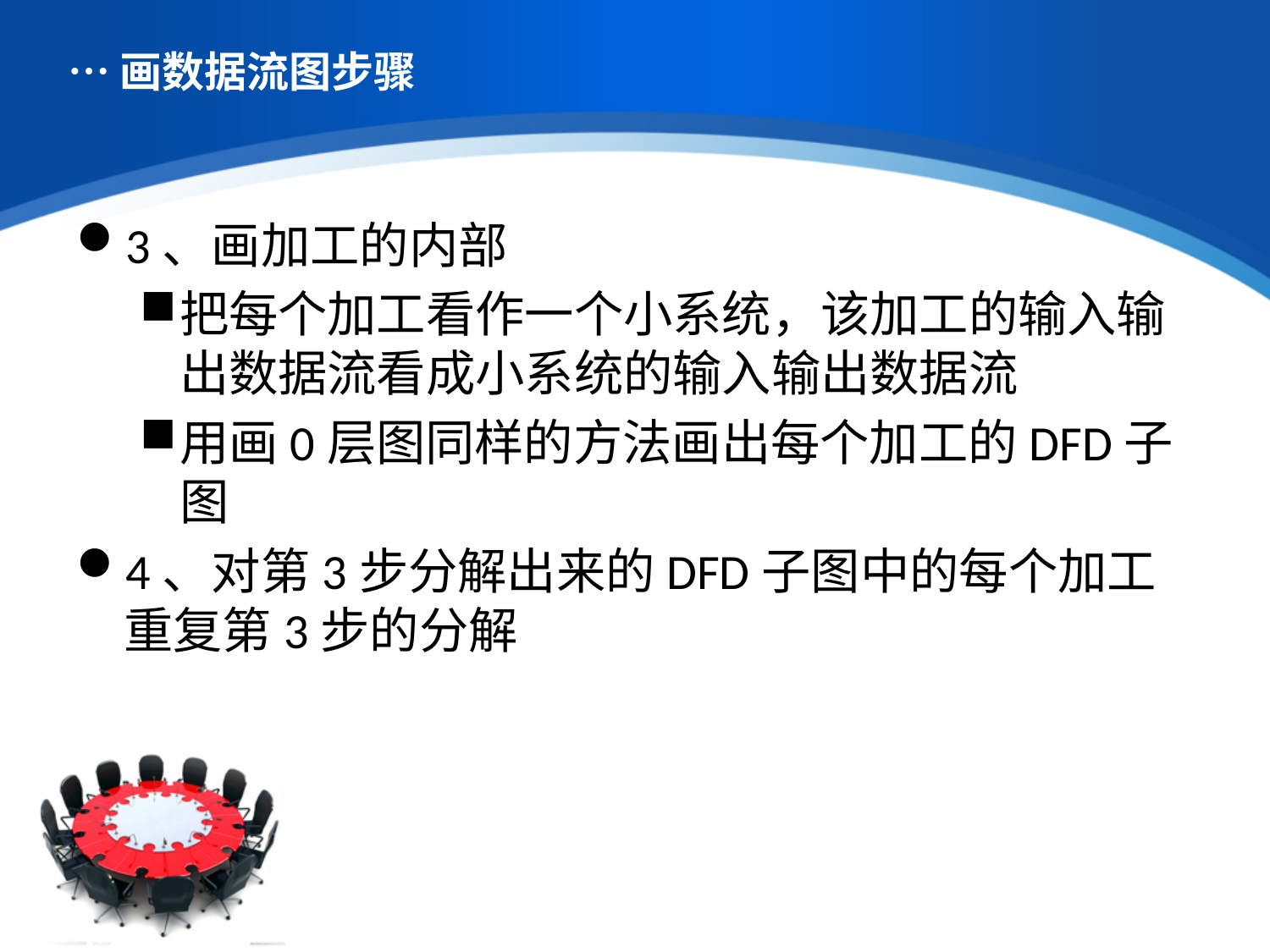

# …画数据流图步骤
3、画加工的内部
把每个加工看作一个小系统，该加工的输入输出数据流看成小系统的输入输出数据流
用画0层图同样的方法画出每个加工的DFD子图
4、对第3步分解出来的DFD子图中的每个加工重复第3步的分解